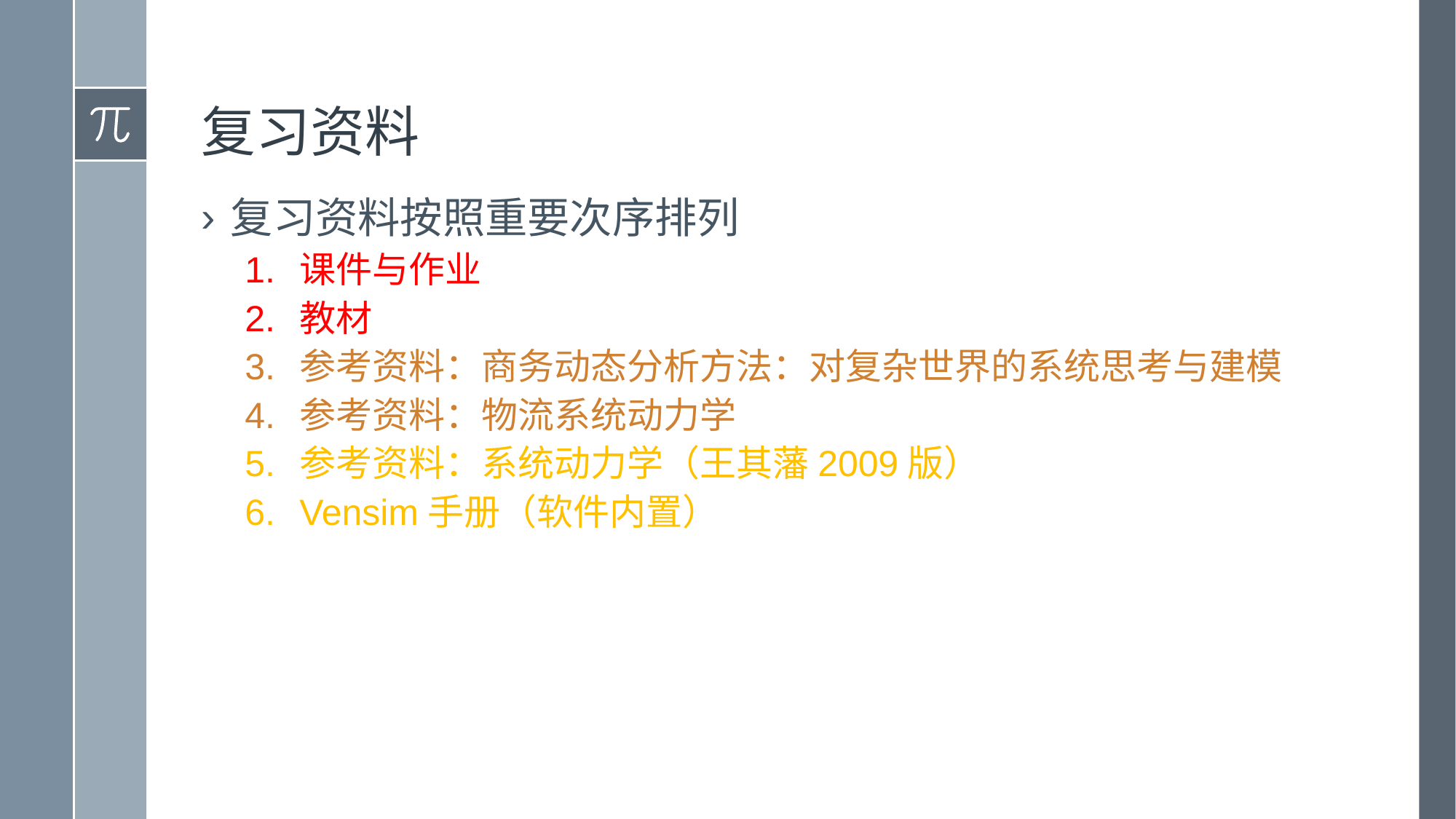

# 复习资料
复习资料按照重要次序排列
课件与作业
教材
参考资料：商务动态分析方法：对复杂世界的系统思考与建模
参考资料：物流系统动力学
参考资料：系统动力学（王其藩2009版）
Vensim手册（软件内置）